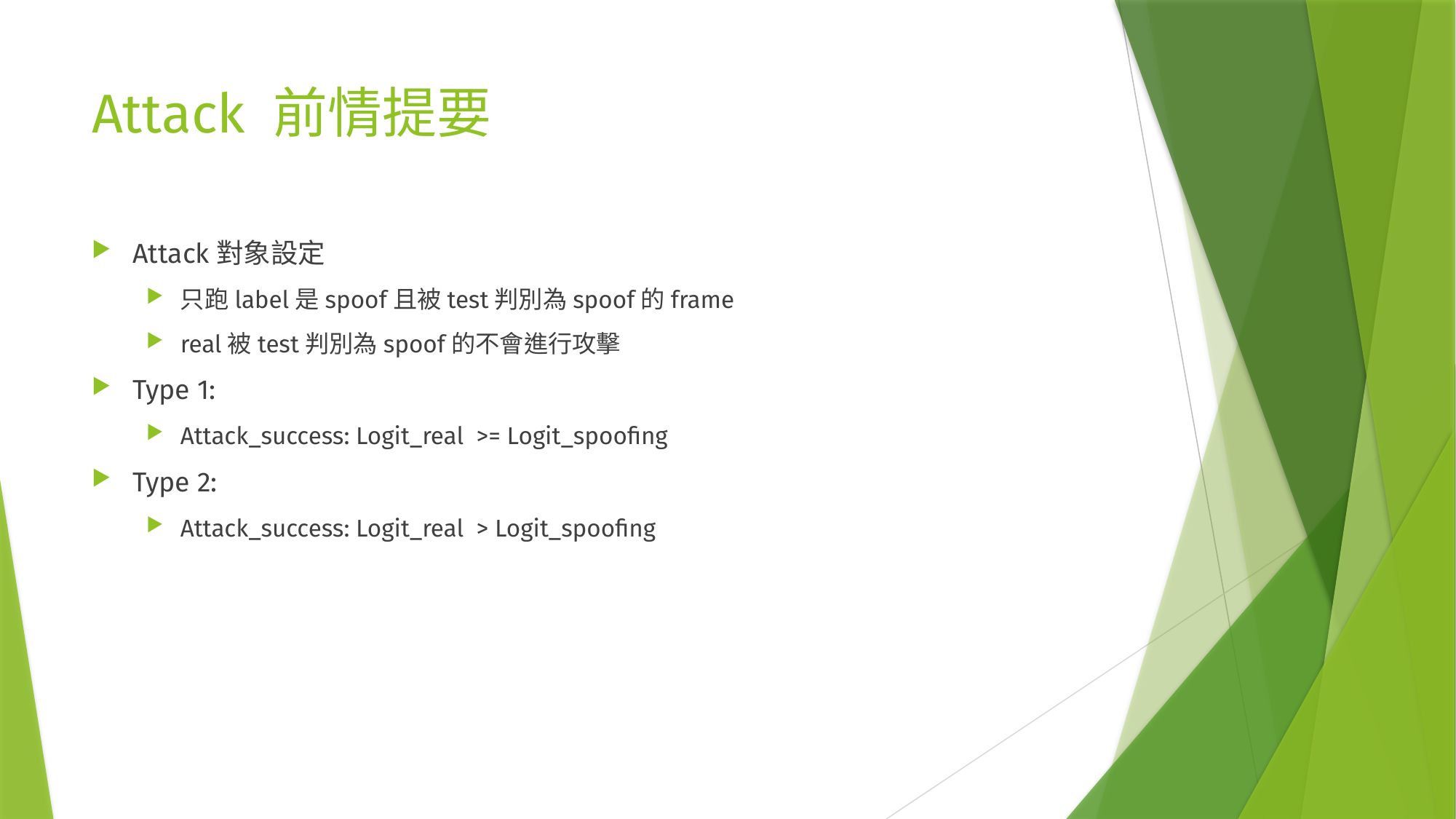

# Attack 前情提要
Attack對象設定
只跑label是spoof且被test判別為spoof的frame
real被test判別為spoof的不會進行攻擊
Type 1:
Attack_success: Logit_real  >= Logit_spoofing
Type 2:
Attack_success: Logit_real  > Logit_spoofing